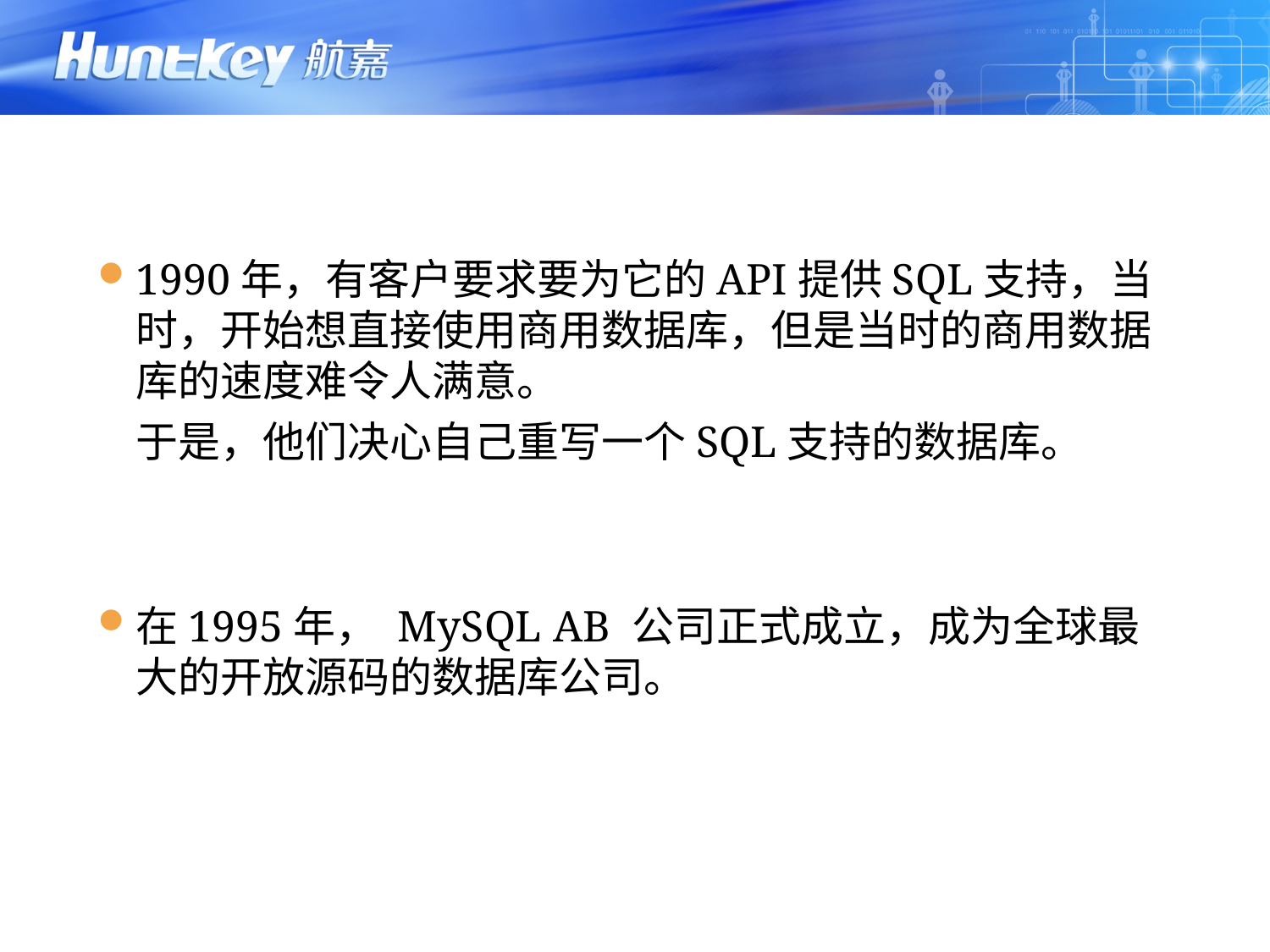

1990年，有客户要求要为它的API提供SQL支持，当时，开始想直接使用商用数据库，但是当时的商用数据库的速度难令人满意。
	于是，他们决心自己重写一个SQL支持的数据库。

在1995年， MySQL AB 公司正式成立，成为全球最大的开放源码的数据库公司。